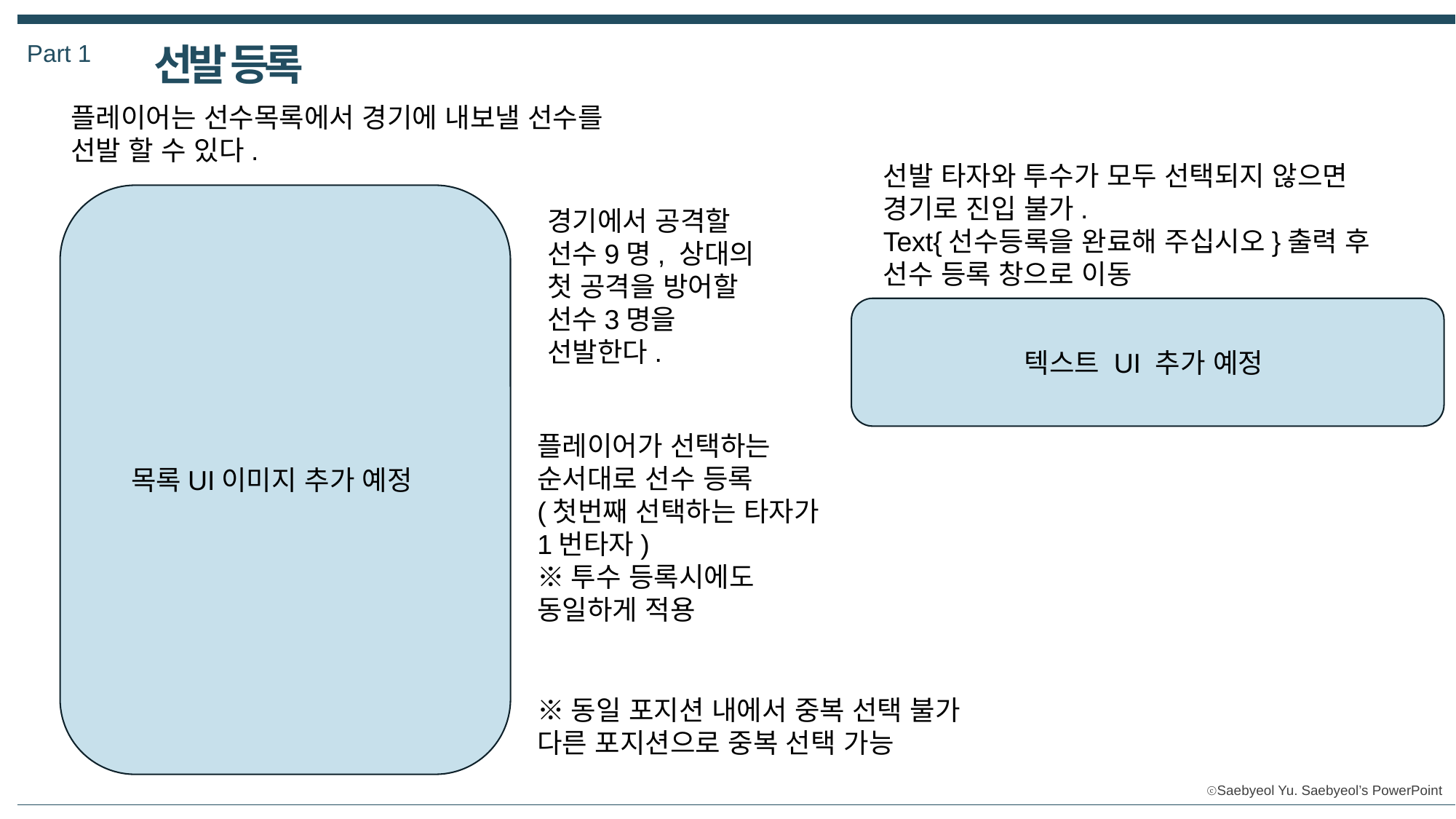

Part 1
선발 등록
플레이어는 선수목록에서 경기에 내보낼 선수를 선발 할 수 있다.
선발 타자와 투수가 모두 선택되지 않으면 경기로 진입 불가.
Text{선수등록을 완료해 주십시오}출력 후
선수 등록 창으로 이동

경기에서 공격할 선수9명, 상대의 첫 공격을 방어할 선수3명을 선발한다.
텍스트 UI 추가 예정
플레이어가 선택하는 순서대로 선수 등록
(첫번째 선택하는 타자가 1번타자)
※투수 등록시에도 동일하게 적용
목록UI이미지 추가 예정
※동일 포지션 내에서 중복 선택 불가
다른 포지션으로 중복 선택 가능